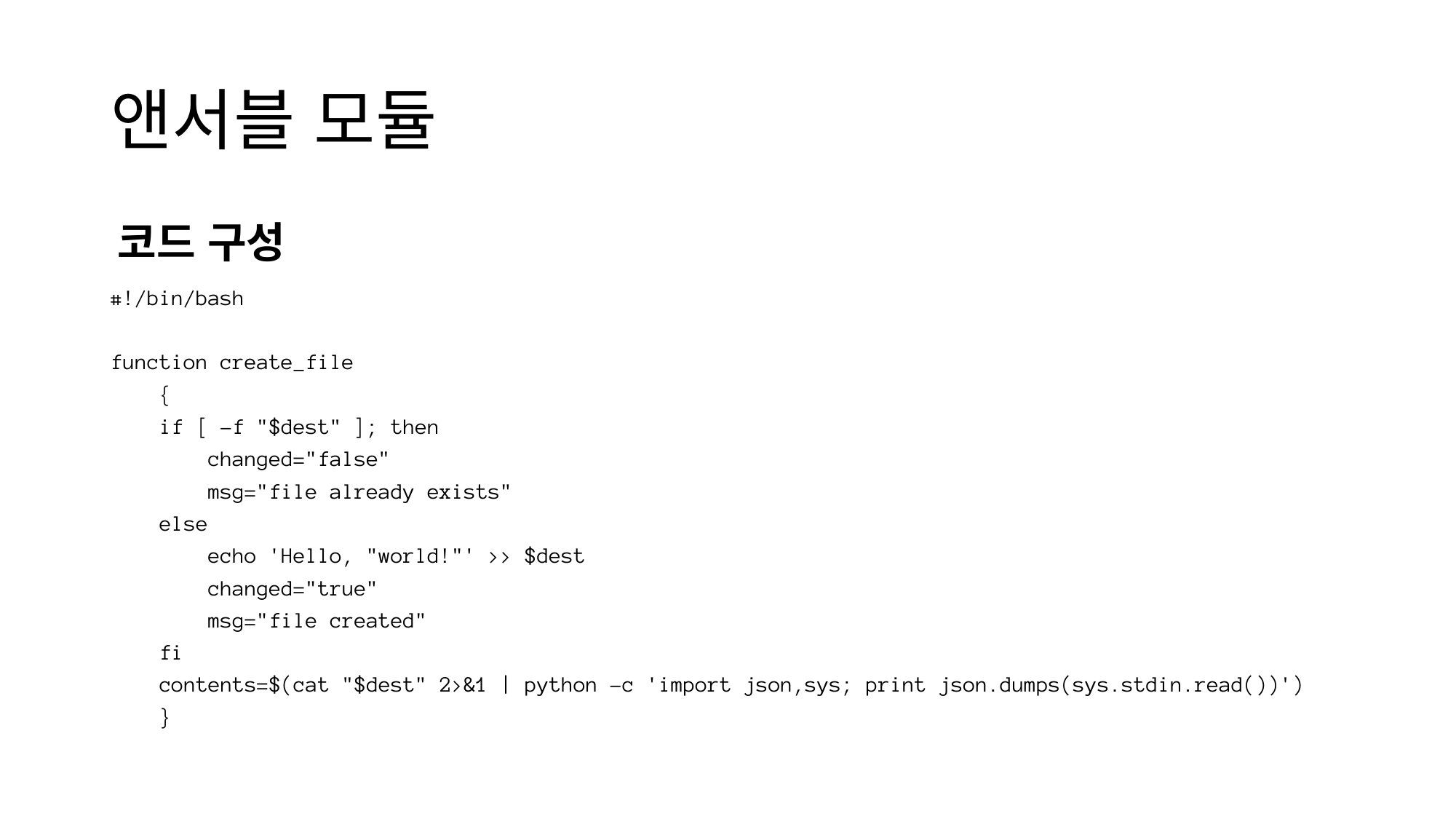

# 앤서블 모듈
코드 구성
#!/bin/bash

function create_file
    {
    if [ -f "$dest" ]; then
        changed="false"
        msg="file already exists"
    else
        echo 'Hello, "world!"' >> $dest
        changed="true"
        msg="file created"
    fi
    contents=$(cat "$dest" 2>&1 | python -c 'import json,sys; print json.dumps(sys.stdin.read())')
    }